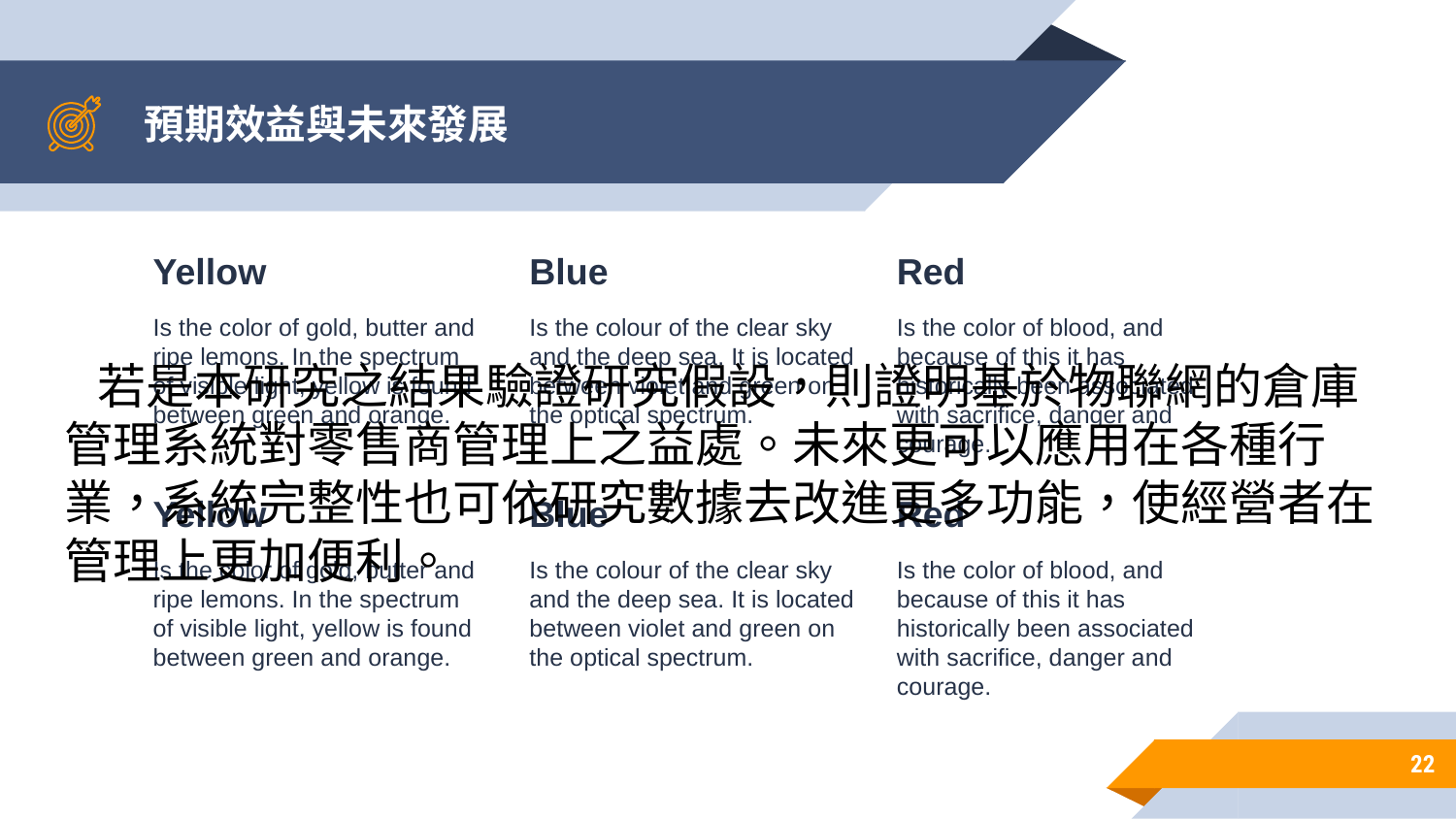

# 預期效益與未來發展

Yellow
Is the color of gold, butter and ripe lemons. In the spectrum of visible light, yellow is found between green and orange.
Blue
Is the colour of the clear sky and the deep sea. It is located between violet and green on the optical spectrum.
Red
Is the color of blood, and because of this it has historically been associated with sacrifice, danger and courage.

  若是本研究之結果驗證研究假設，則證明基於物聯網的倉庫管理系統對零售商管理上之益處。未來更可以應用在各種行業，系統完整性也可依研究數據去改進更多功能，使經營者在管理上更加便利。
Yellow
Is the color of gold, butter and ripe lemons. In the spectrum of visible light, yellow is found between green and orange.
Blue
Is the colour of the clear sky and the deep sea. It is located between violet and green on the optical spectrum.
Red
Is the color of blood, and because of this it has historically been associated with sacrifice, danger and courage.

22